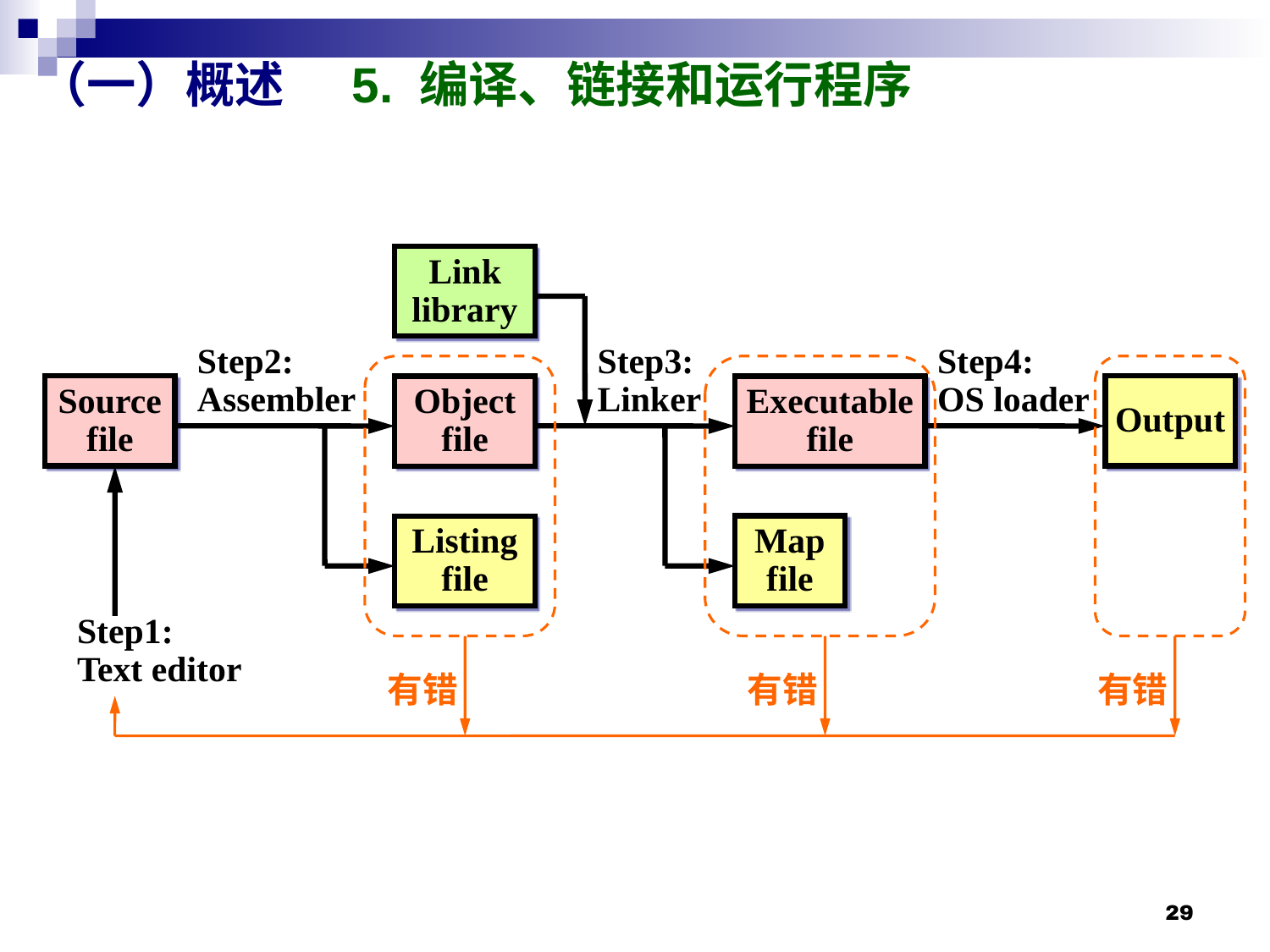

# （一）概述     5. 编译、链接和运行程序
Link
library

Step2:
Assembler
Step3:
Linker
Step4:
OS loader

Source
file
Output
Object
file
Executable
file

Map
file
Listing
file

Step1:
Text editor

有错
有错
有错

29